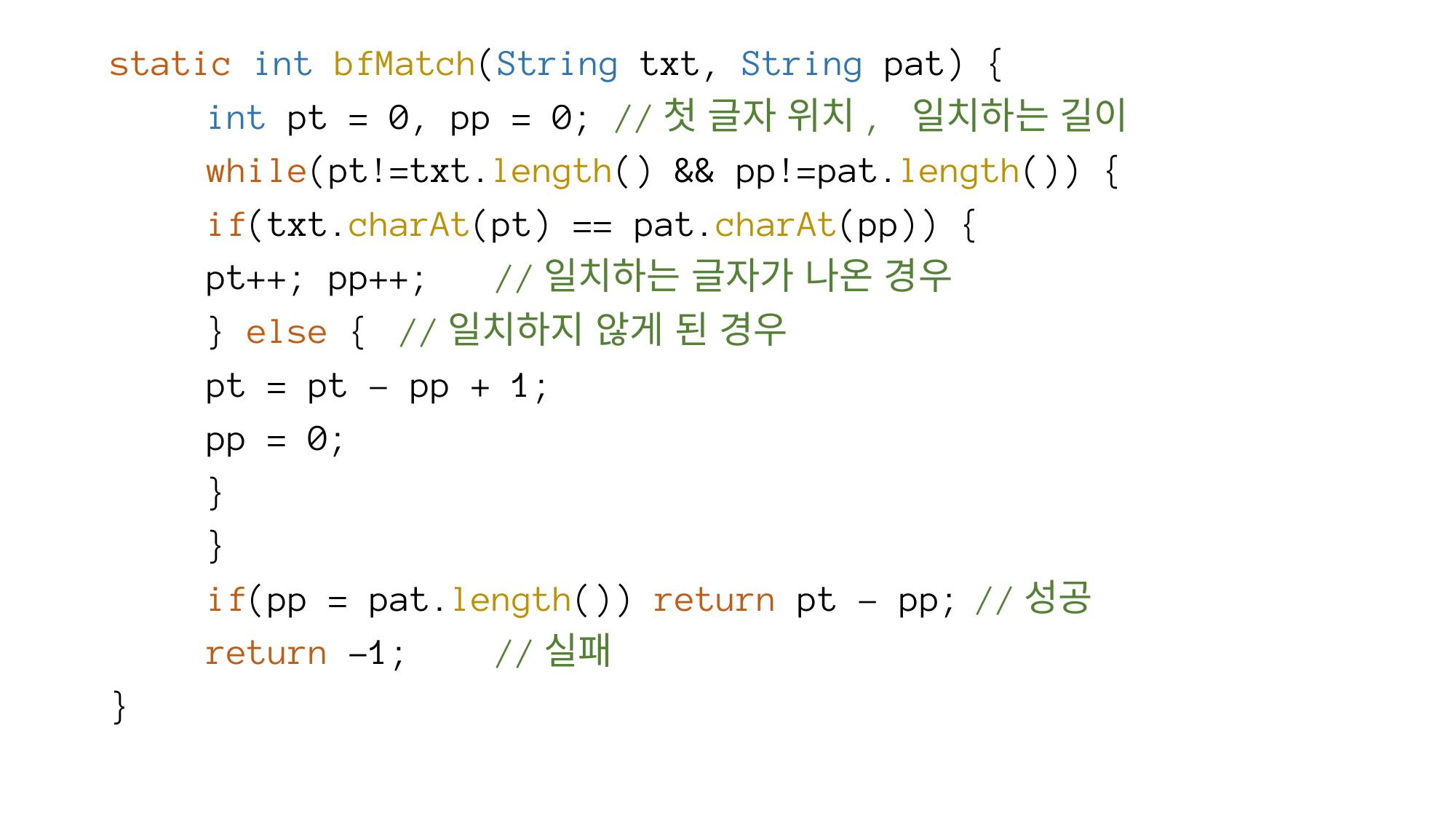

static int bfMatch(String txt, String pat) {
	int pt = 0, pp = 0; //첫 글자 위치, 일치하는 길이
	while(pt!=txt.length() && pp!=pat.length()) {
		if(txt.charAt(pt) == pat.charAt(pp)) {
			pt++; pp++;	//일치하는 글자가 나온 경우
		} else {			//일치하지 않게 된 경우
			pt = pt – pp + 1;
			pp = 0;
		}
	}
	if(pp = pat.length()) return pt – pp;	//성공
	return -1;							//실패
}